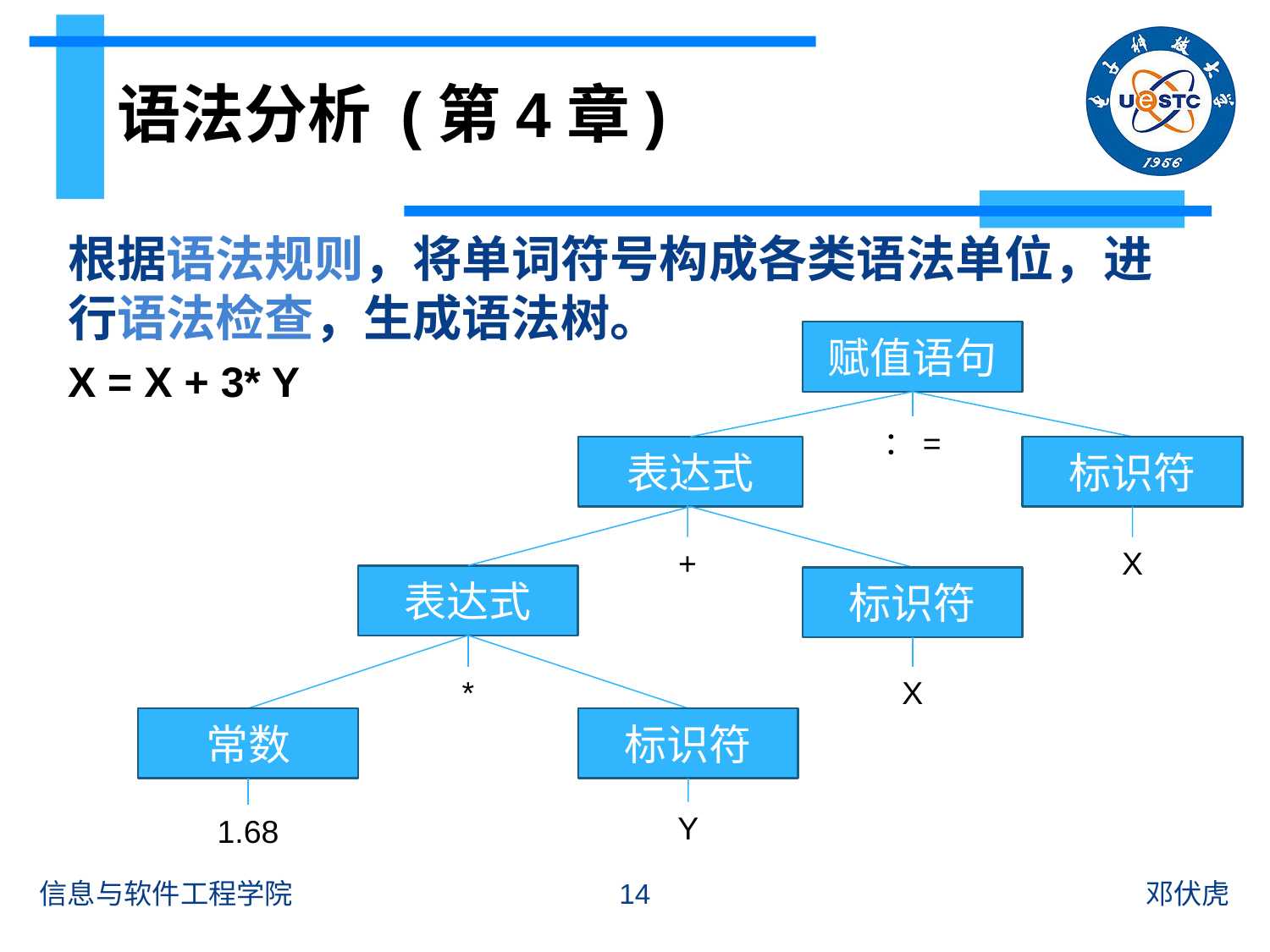

# 语法分析 (第4章)
根据语法规则，将单词符号构成各类语法单位，进行语法检查，生成语法树。
X = X + 3* Y

赋值语句
表达式
表达式
：=
标识符
+
X
标识符
*
X
常数
标识符
Y
1.68
14
信息与软件工程学院
邓伏虎